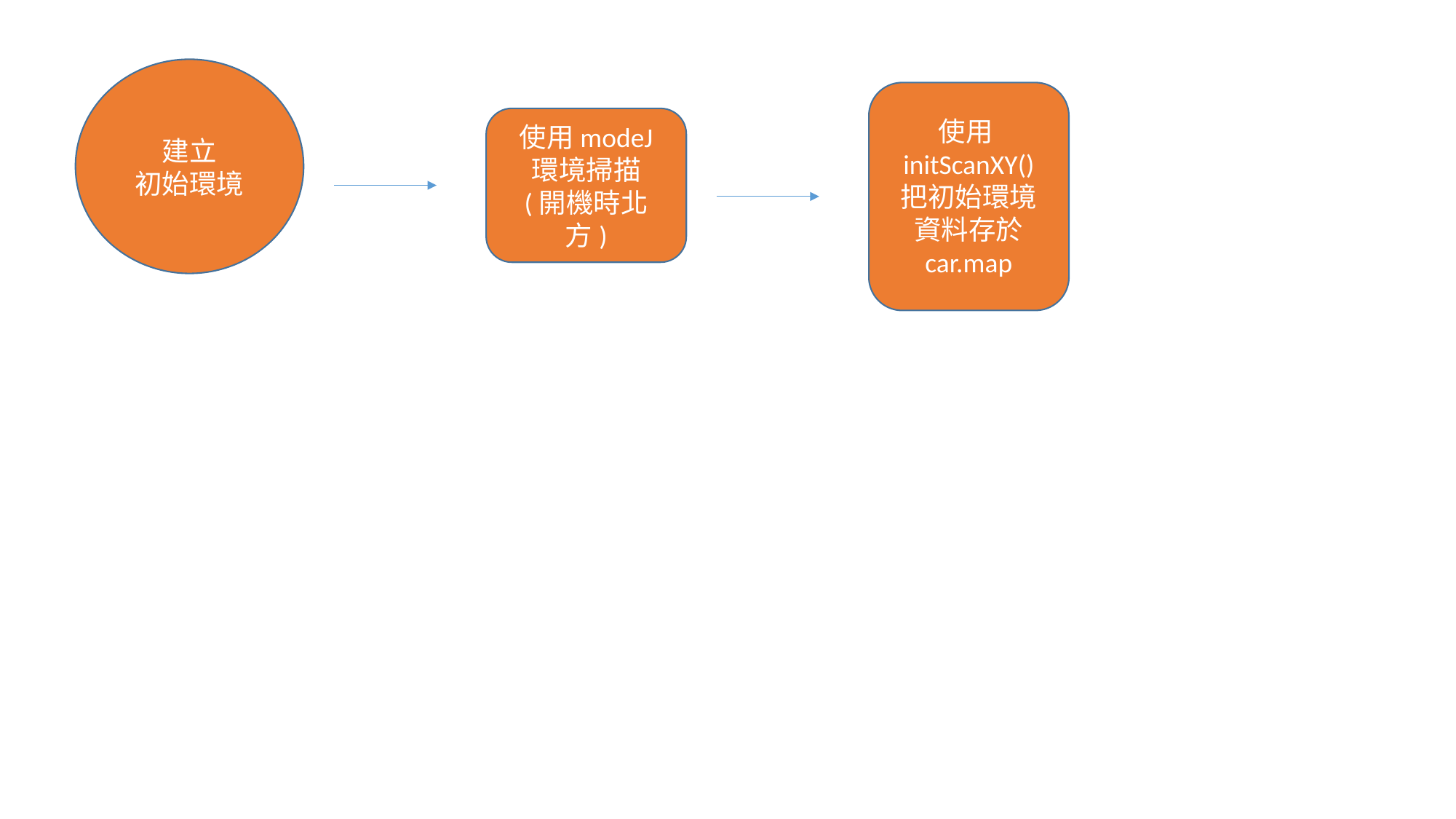

建立
初始環境
使用initScanXY()
把初始環境
資料存於
car.map
使用modeJ
環境掃描
(開機時北方)